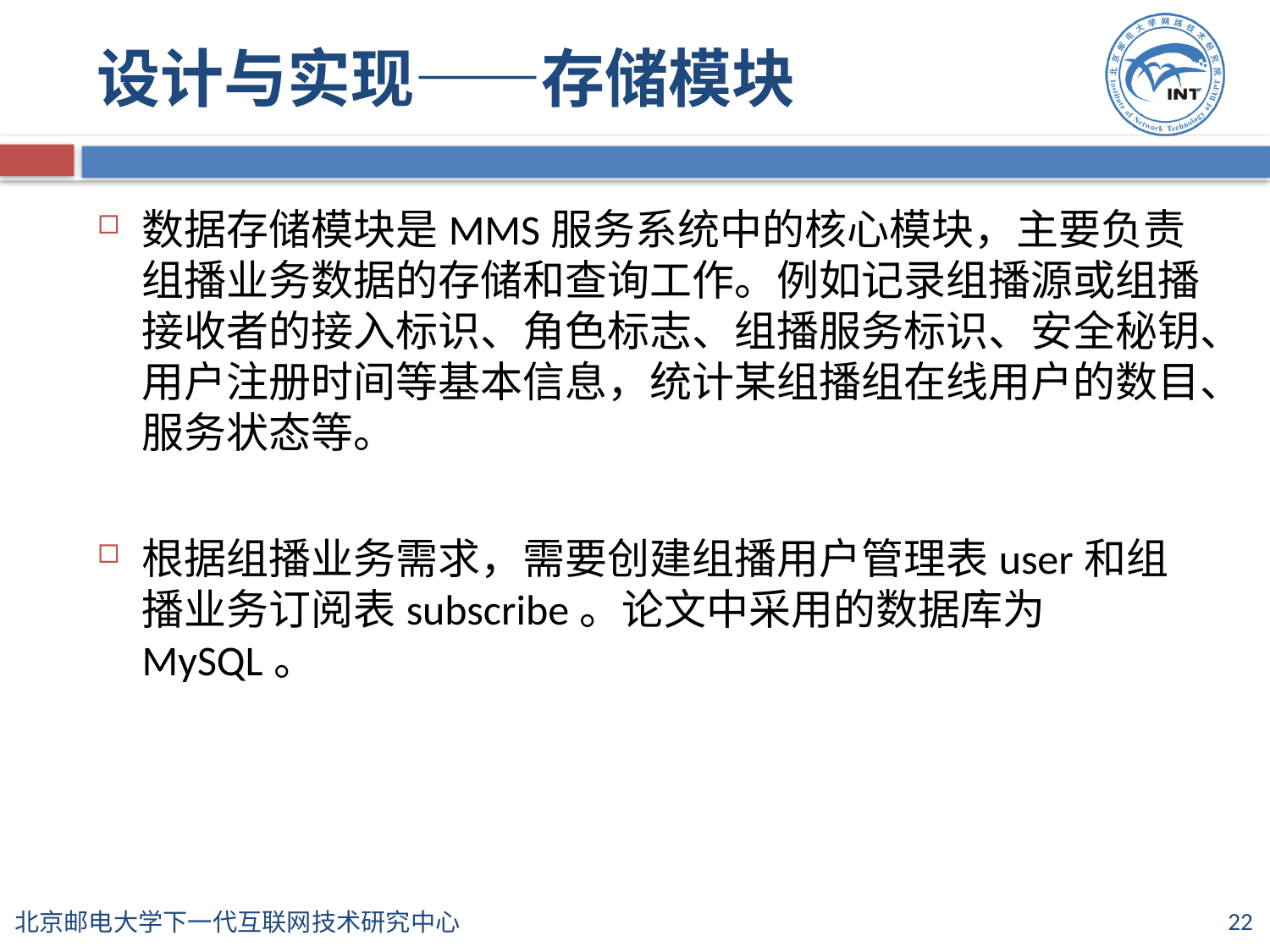

# 设计与实现——存储模块
数据存储模块是MMS服务系统中的核心模块，主要负责组播业务数据的存储和查询工作。例如记录组播源或组播接收者的接入标识、角色标志、组播服务标识、安全秘钥、用户注册时间等基本信息，统计某组播组在线用户的数目、服务状态等。

根据组播业务需求，需要创建组播用户管理表user和组播业务订阅表subscribe。论文中采用的数据库为MySQL。

22
北京邮电大学下一代互联网技术研究中心